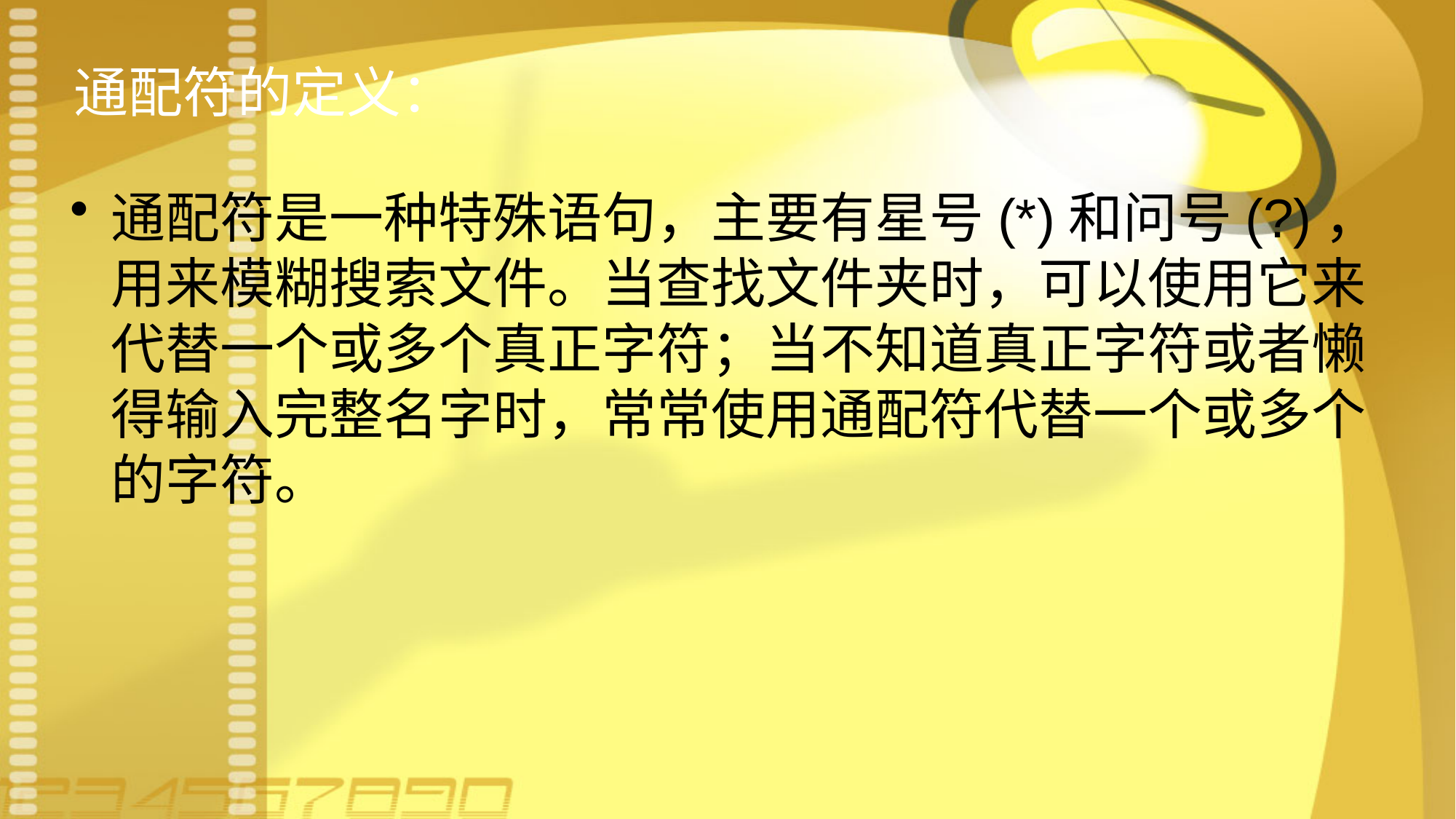

# 通配符的定义：
通配符是一种特殊语句，主要有星号(*)和问号(?)，用来模糊搜索文件。当查找文件夹时，可以使用它来代替一个或多个真正字符；当不知道真正字符或者懒得输入完整名字时，常常使用通配符代替一个或多个的字符。